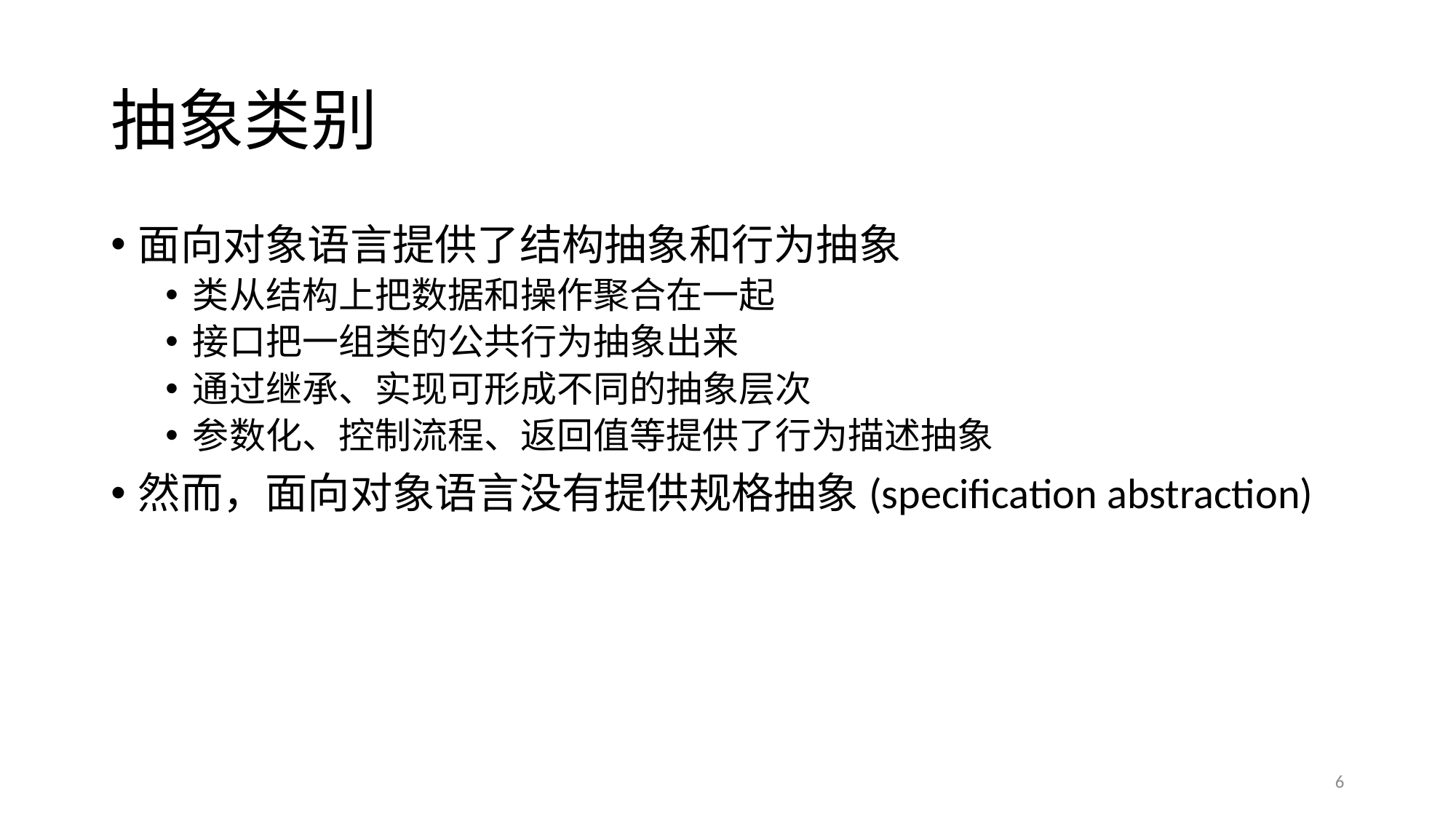

# 抽象类别
面向对象语言提供了结构抽象和行为抽象
类从结构上把数据和操作聚合在一起
接口把一组类的公共行为抽象出来
通过继承、实现可形成不同的抽象层次
参数化、控制流程、返回值等提供了行为描述抽象
然而，面向对象语言没有提供规格抽象(specification abstraction)
6